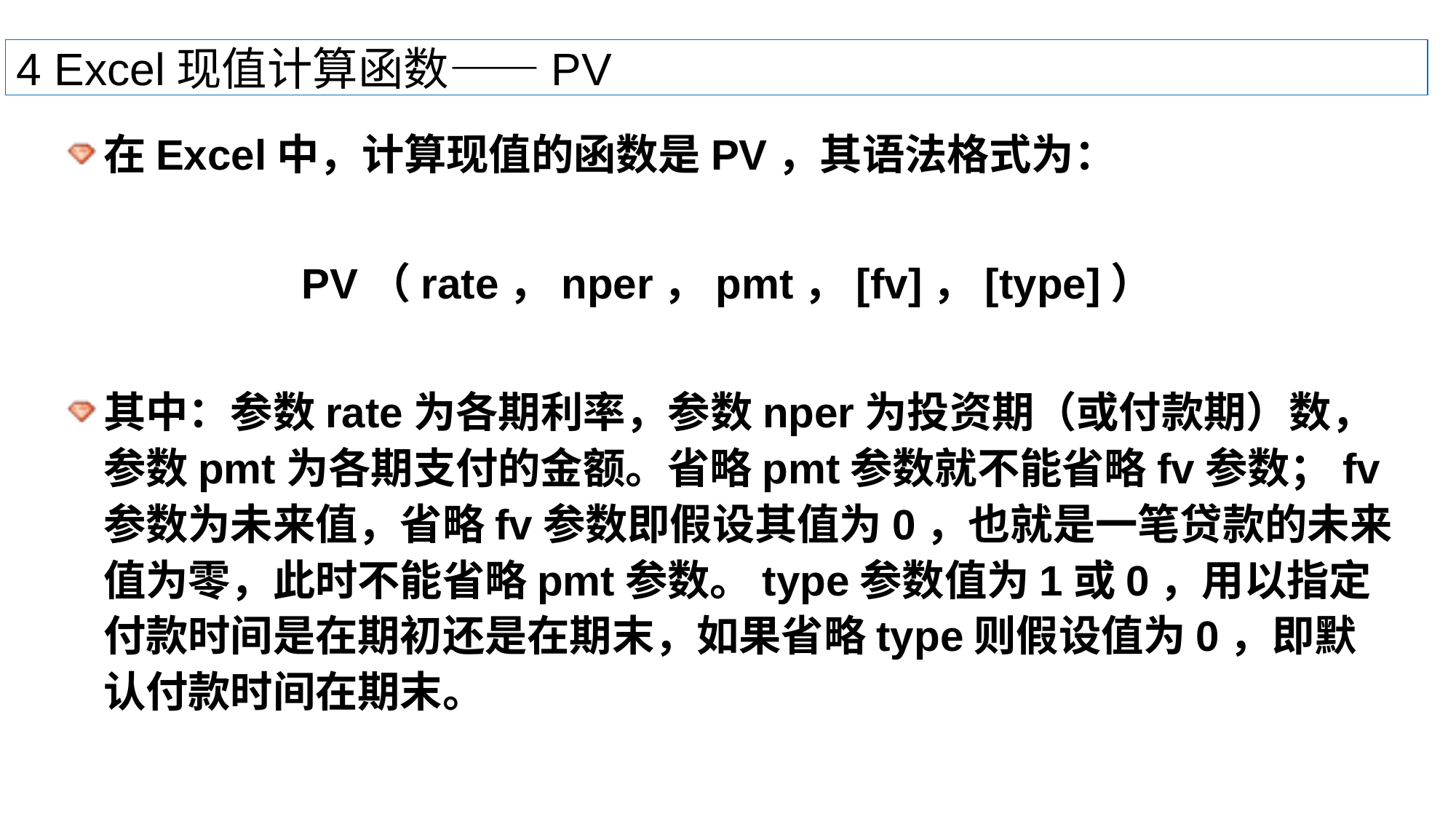

# 4 Excel现值计算函数——PV
在Excel中，计算现值的函数是PV，其语法格式为：

PV（rate，nper，pmt，[fv]，[type]）

其中：参数rate为各期利率，参数nper为投资期（或付款期）数，参数pmt为各期支付的金额。省略pmt参数就不能省略fv参数；fv参数为未来值，省略fv参数即假设其值为0，也就是一笔贷款的未来值为零，此时不能省略pmt参数。type参数值为1或0，用以指定付款时间是在期初还是在期末，如果省略type则假设值为0，即默认付款时间在期末。